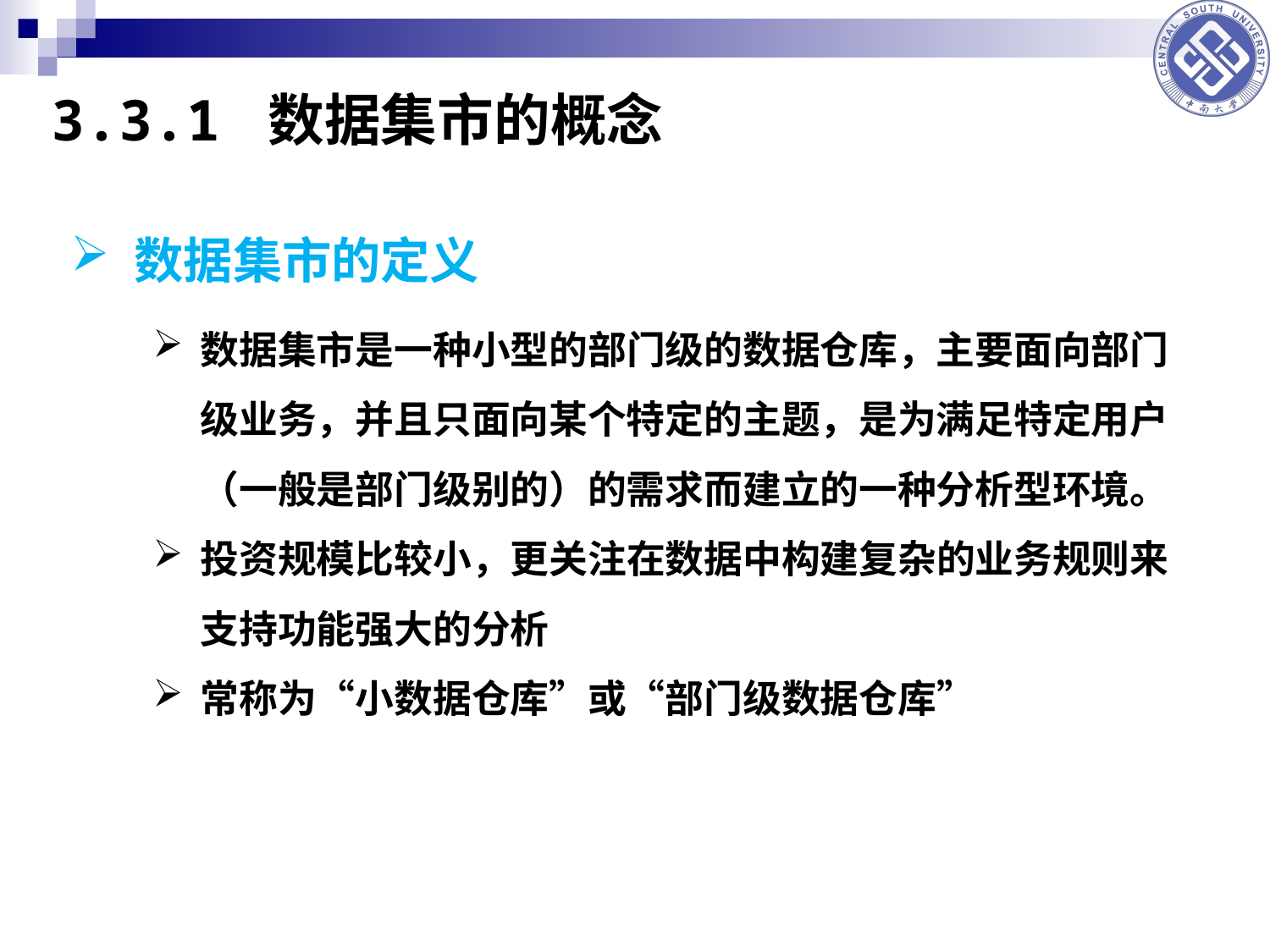

3.3.1 数据集市的概念
数据集市的定义
数据集市是一种小型的部门级的数据仓库，主要面向部门级业务，并且只面向某个特定的主题，是为满足特定用户（一般是部门级别的）的需求而建立的一种分析型环境。
投资规模比较小，更关注在数据中构建复杂的业务规则来支持功能强大的分析
常称为“小数据仓库”或“部门级数据仓库”